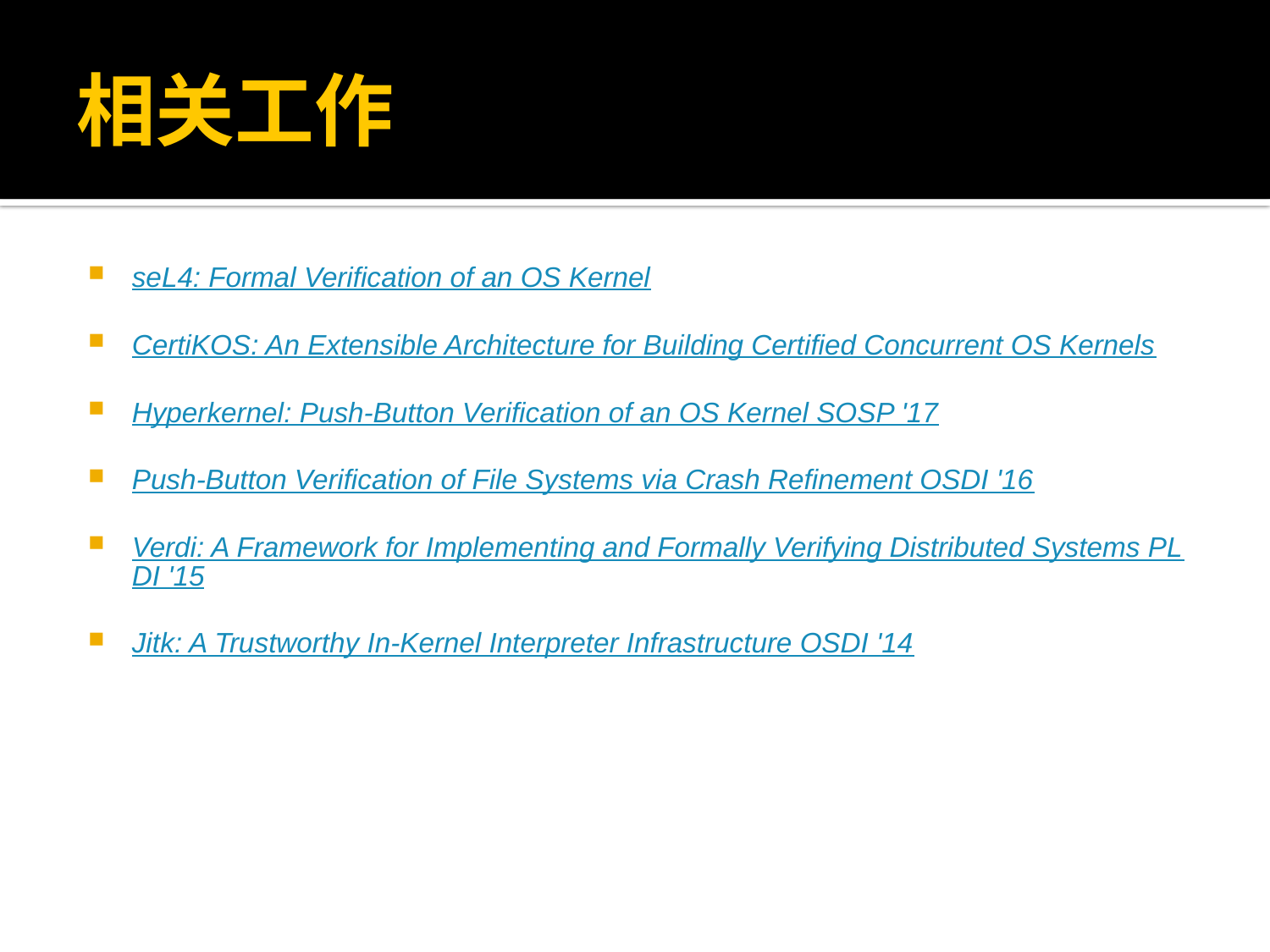

# 相关工作
seL4: Formal Verification of an OS Kernel

CertiKOS: An Extensible Architecture for Building Certified Concurrent OS Kernels

Hyperkernel: Push-Button Verification of an OS Kernel SOSP '17

Push-Button Verification of File Systems via Crash Refinement OSDI '16

Verdi: A Framework for Implementing and Formally Verifying Distributed Systems PLDI '15

Jitk: A Trustworthy In-Kernel Interpreter Infrastructure OSDI '14